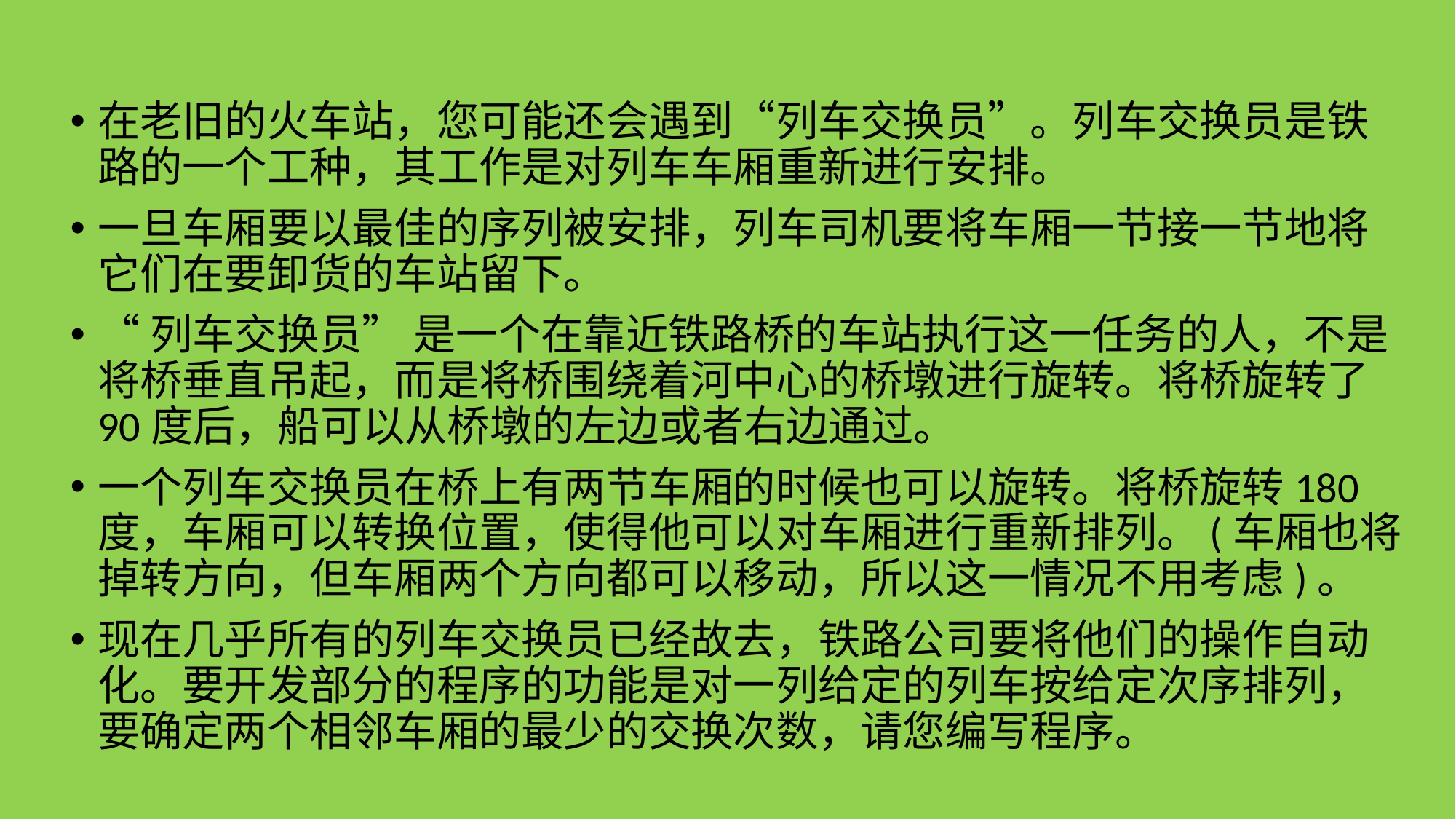

#
在老旧的火车站，您可能还会遇到“列车交换员”。列车交换员是铁路的一个工种，其工作是对列车车厢重新进行安排。
一旦车厢要以最佳的序列被安排，列车司机要将车厢一节接一节地将它们在要卸货的车站留下。
“列车交换员” 是一个在靠近铁路桥的车站执行这一任务的人，不是将桥垂直吊起，而是将桥围绕着河中心的桥墩进行旋转。将桥旋转了90度后，船可以从桥墩的左边或者右边通过。
一个列车交换员在桥上有两节车厢的时候也可以旋转。将桥旋转180度，车厢可以转换位置，使得他可以对车厢进行重新排列。(车厢也将掉转方向，但车厢两个方向都可以移动，所以这一情况不用考虑)。
现在几乎所有的列车交换员已经故去，铁路公司要将他们的操作自动化。要开发部分的程序的功能是对一列给定的列车按给定次序排列，要确定两个相邻车厢的最少的交换次数，请您编写程序。